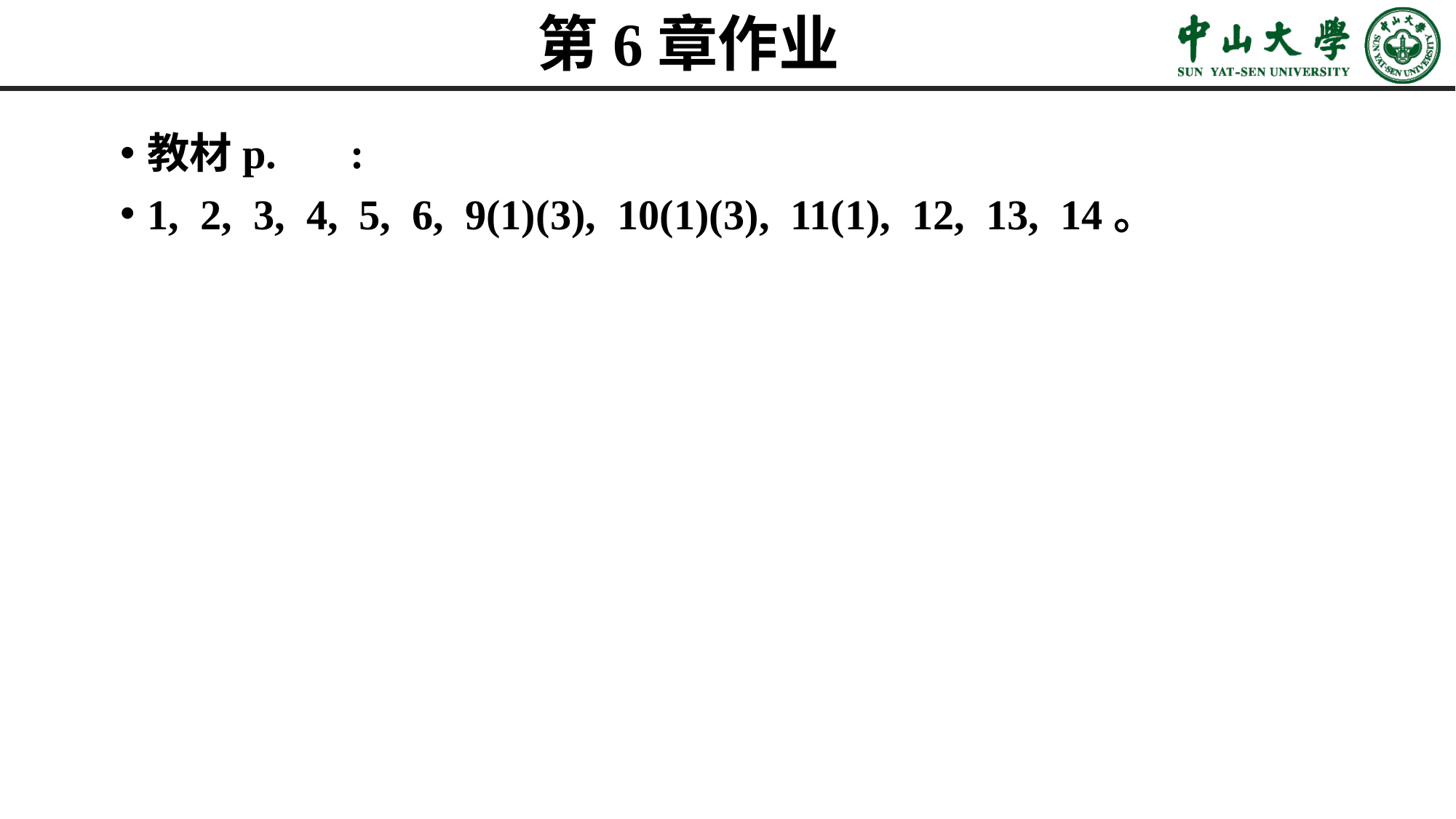

# 第6章作业
教材p.       :
1,  2,  3,  4,  5,  6,  9(1)(3),  10(1)(3),  11(1),  12,  13,  14。